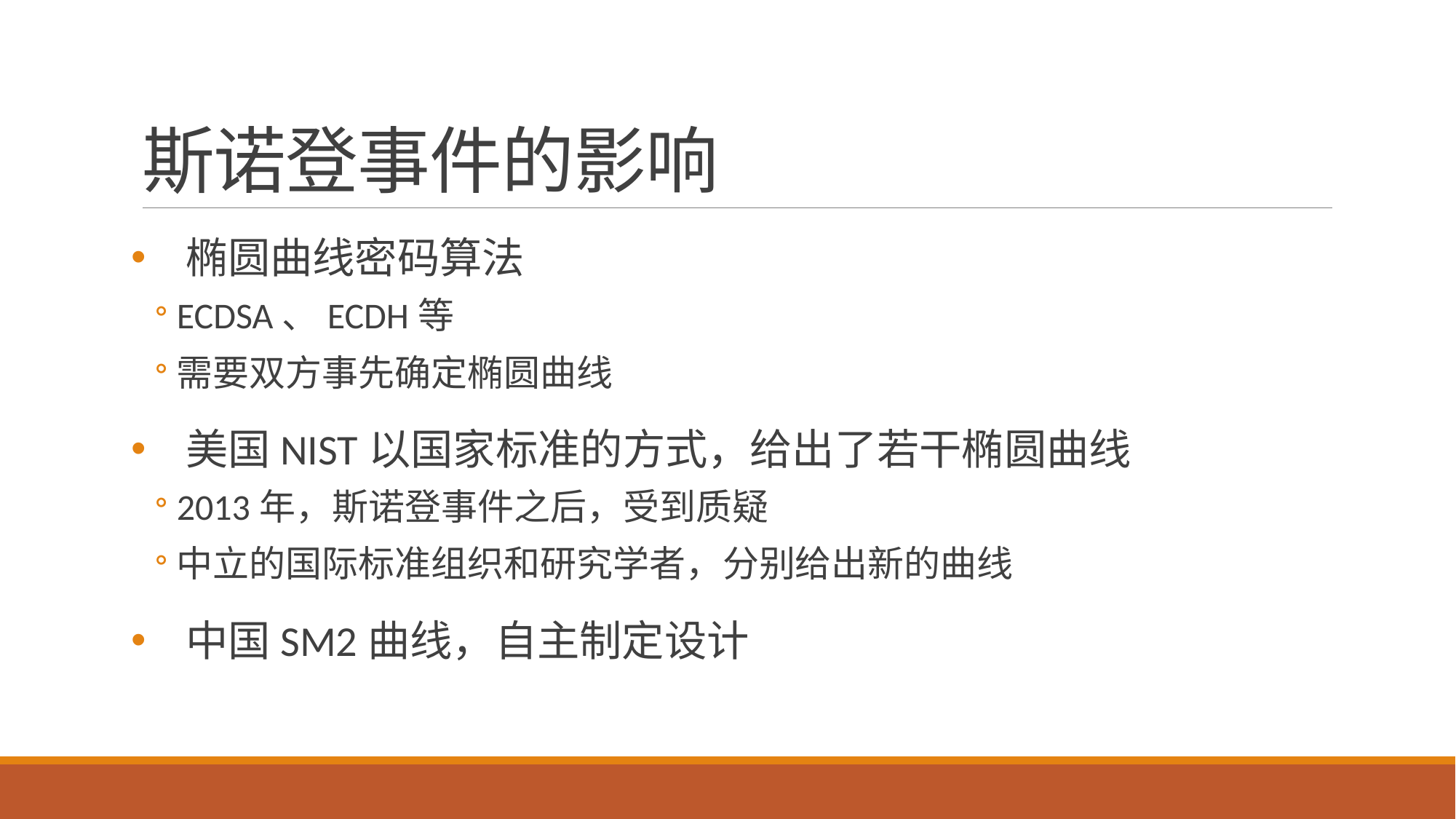

# 斯诺登事件的影响
椭圆曲线密码算法
ECDSA、ECDH等
需要双方事先确定椭圆曲线
美国NIST以国家标准的方式，给出了若干椭圆曲线
2013年，斯诺登事件之后，受到质疑
中立的国际标准组织和研究学者，分别给出新的曲线
中国SM2曲线，自主制定设计